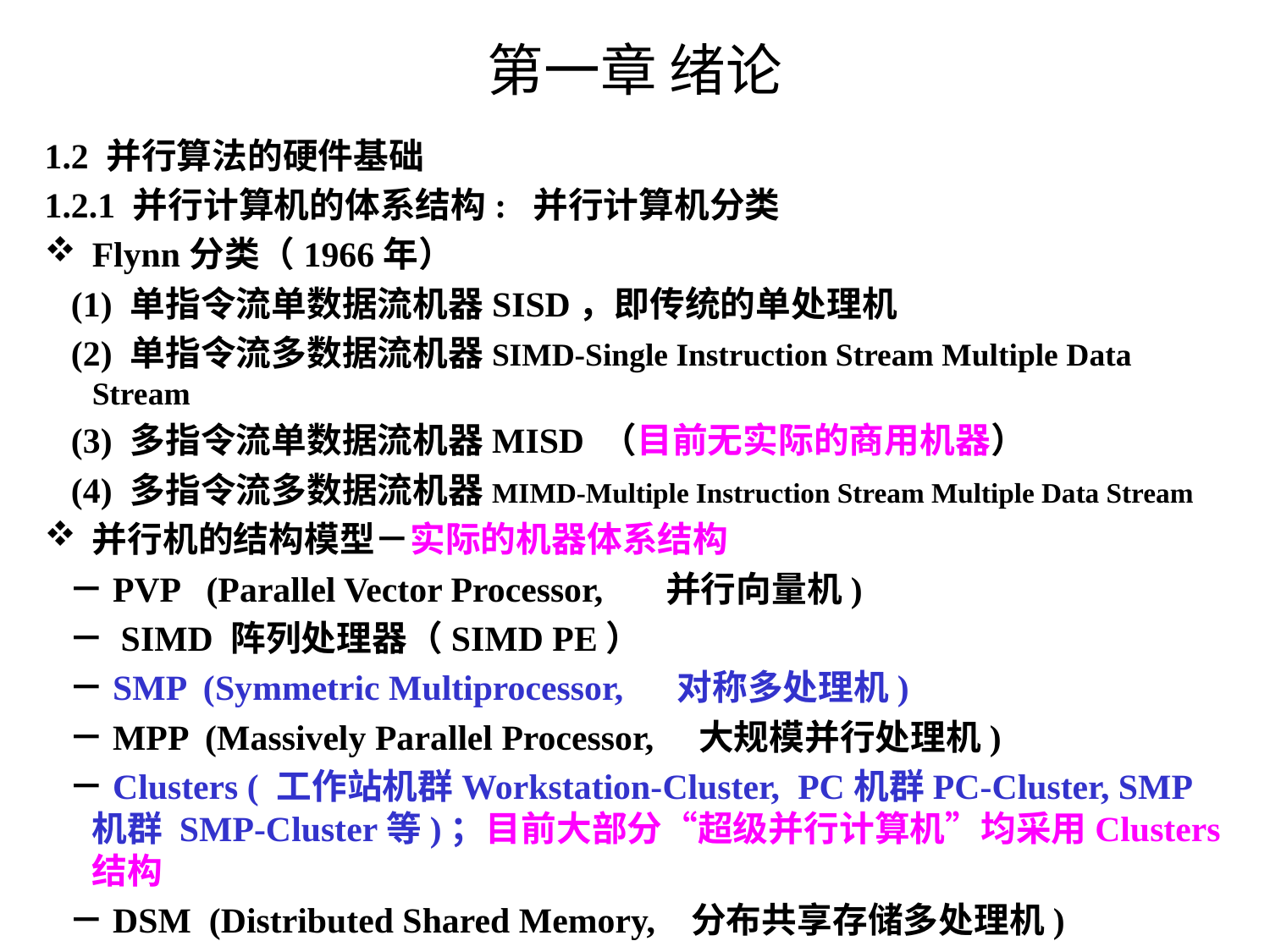

# 第一章 绪论
1.2 并行算法的硬件基础
1.2.1 并行计算机的体系结构:  并行计算机分类
Flynn分类（1966年）
   (1) 单指令流单数据流机器SISD，即传统的单处理机
   (2) 单指令流多数据流机器SIMD-Single Instruction Stream Multiple Data Stream
   (3) 多指令流单数据流机器MISD （目前无实际的商用机器）
   (4) 多指令流多数据流机器MIMD-Multiple Instruction Stream Multiple Data Stream
并行机的结构模型－实际的机器体系结构
  －PVP   (Parallel Vector Processor,      并行向量机)
  － SIMD 阵列处理器（SIMD PE）
  －SMP  (Symmetric Multiprocessor,     对称多处理机)
  －MPP  (Massively Parallel Processor,    大规模并行处理机)
  －Clusters ( 工作站机群Workstation-Cluster,  PC机群PC-Cluster, SMP机群 SMP-Cluster等)；目前大部分“超级并行计算机”均采用Clusters结构
  －DSM  (Distributed Shared Memory,   分布共享存储多处理机)